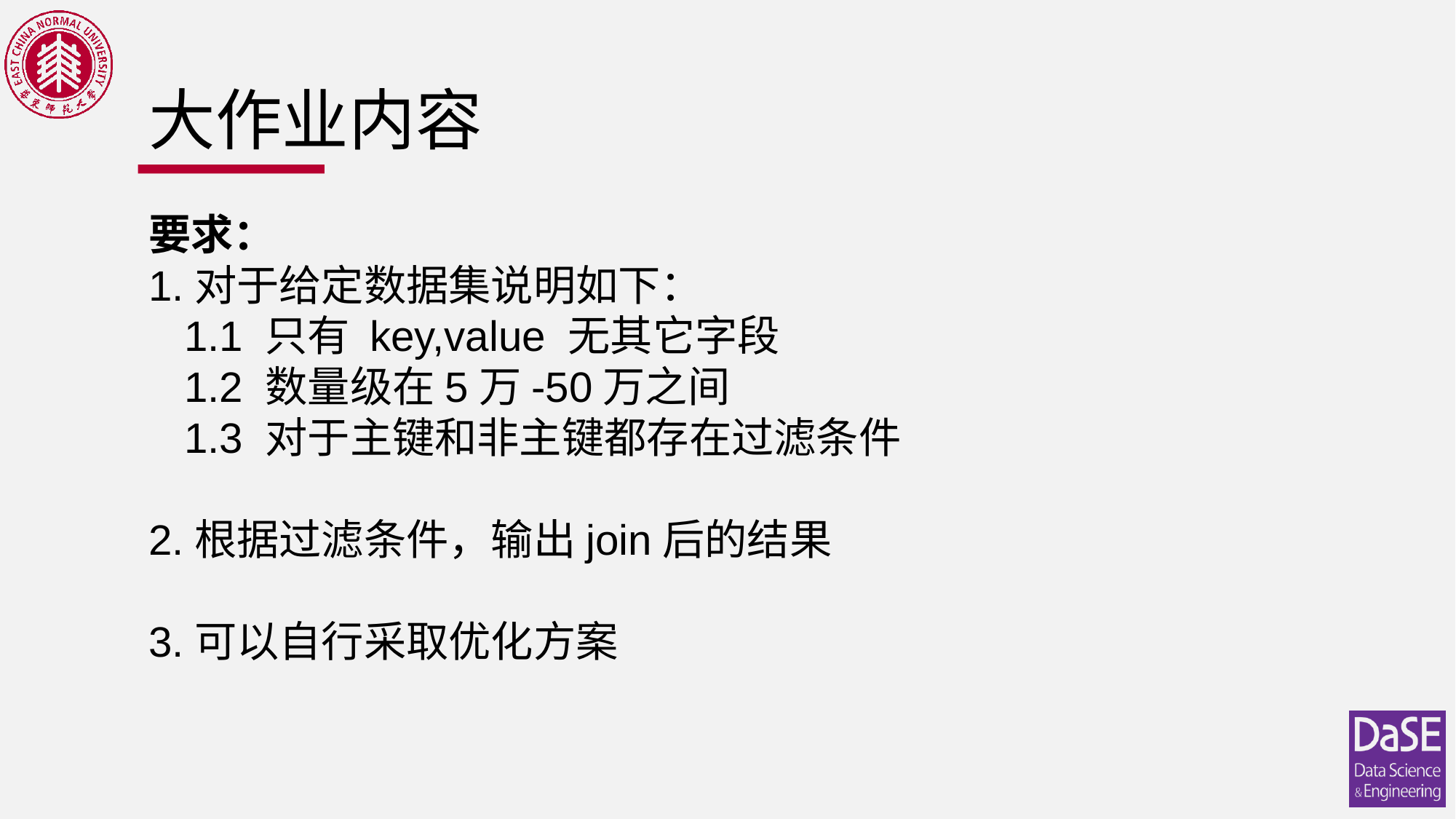

# 大作业内容
要求：
1.对于给定数据集说明如下：
   1.1 只有 key,value 无其它字段
   1.2 数量级在5万-50万之间
   1.3 对于主键和非主键都存在过滤条件

2.根据过滤条件，输出join后的结果

3.可以自行采取优化方案